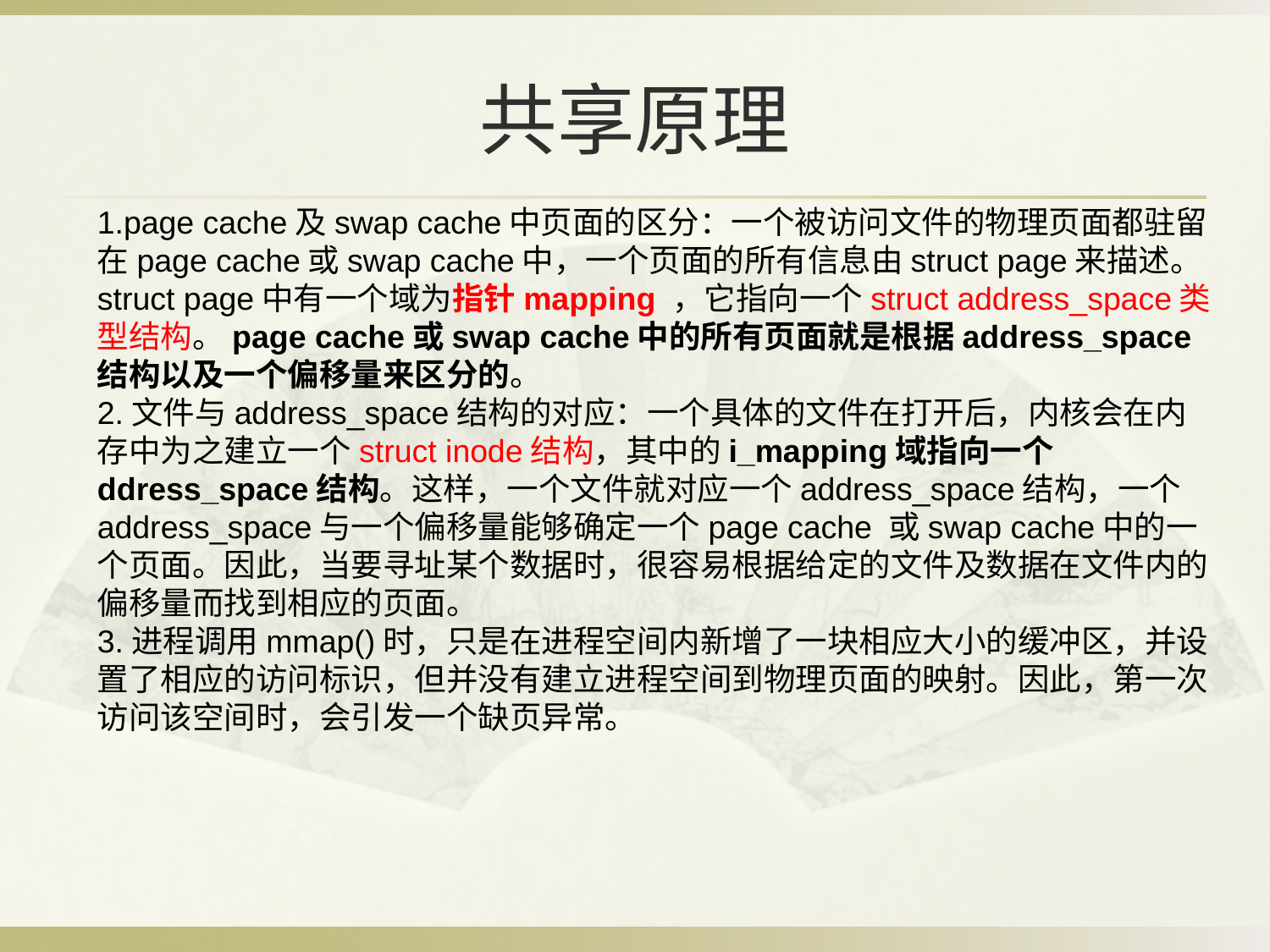

BBAAD9C20180234D78810CEA56E0B6D0E2B9B20918E83B70A6D98F34B1082BBC3B4CB53861613B0222C92008C846A8EC6DF921DA91D02BB11B4DC25E387E20DC24F5093D372C66F764BF29976F2244E727F1E0367CA8D314A8D6A1982F006CC8D8F62991BE0
# 共享原理
1.page cache及swap cache中页面的区分：一个被访问文件的物理页面都驻留在page cache或swap cache中，一个页面的所有信息由struct page来描述。struct page中有一个域为指针mapping ，它指向一个struct address_space类型结构。page cache或swap cache中的所有页面就是根据address_space结构以及一个偏移量来区分的。
2.文件与address_space结构的对应：一个具体的文件在打开后，内核会在内存中为之建立一个struct inode结构，其中的i_mapping域指向一个ddress_space结构。这样，一个文件就对应一个address_space结构，一个address_space与一个偏移量能够确定一个page cache 或swap cache中的一个页面。因此，当要寻址某个数据时，很容易根据给定的文件及数据在文件内的偏移量而找到相应的页面。
3.进程调用mmap()时，只是在进程空间内新增了一块相应大小的缓冲区，并设置了相应的访问标识，但并没有建立进程空间到物理页面的映射。因此，第一次访问该空间时，会引发一个缺页异常。